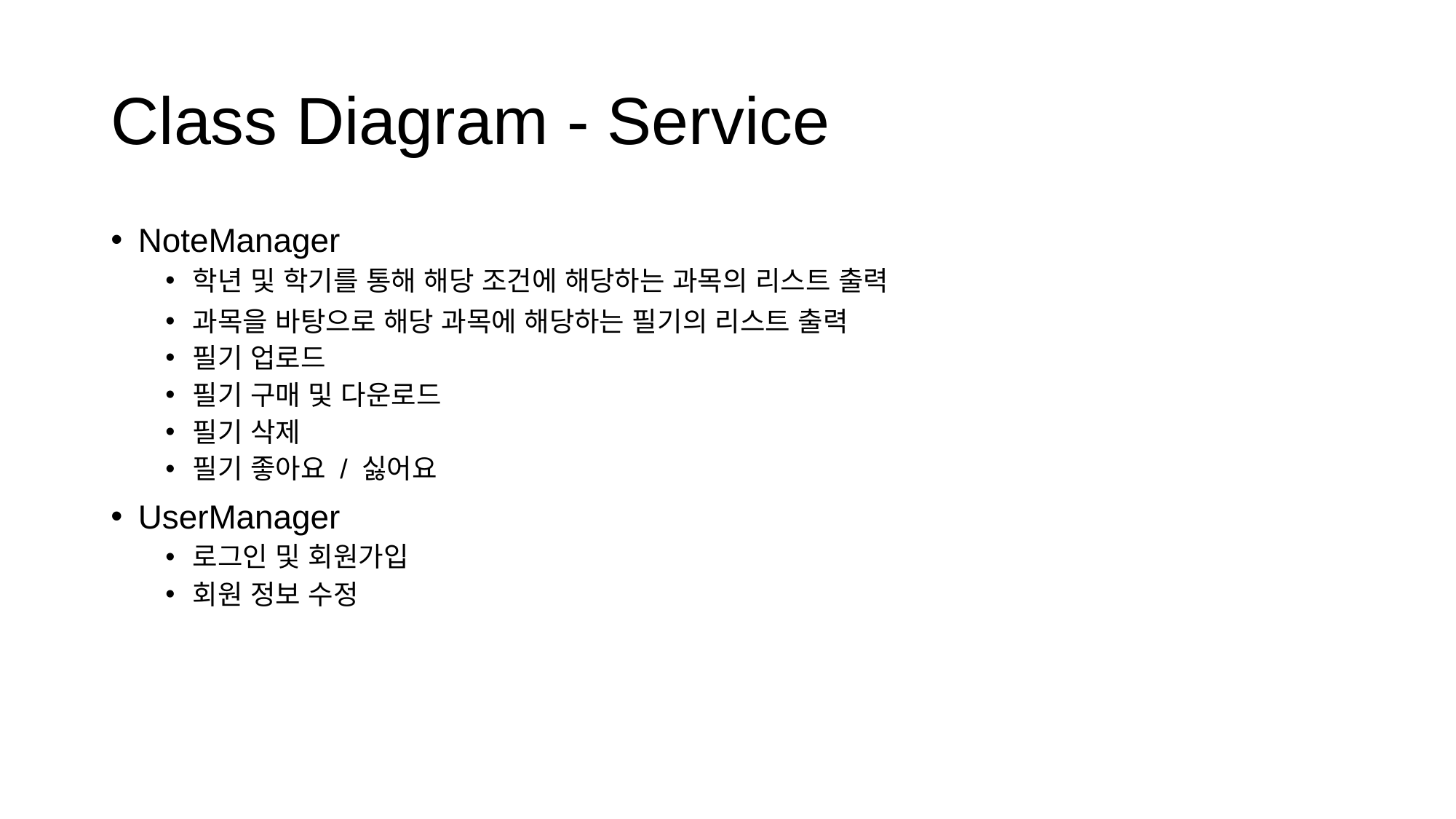

# Class Diagram - Service
NoteManager
학년 및 학기를 통해 해당 조건에 해당하는 과목의 리스트 출력
과목을 바탕으로 해당 과목에 해당하는 필기의 리스트 출력
필기 업로드
필기 구매 및 다운로드
필기 삭제
필기 좋아요 / 싫어요
UserManager
로그인 및 회원가입
회원 정보 수정